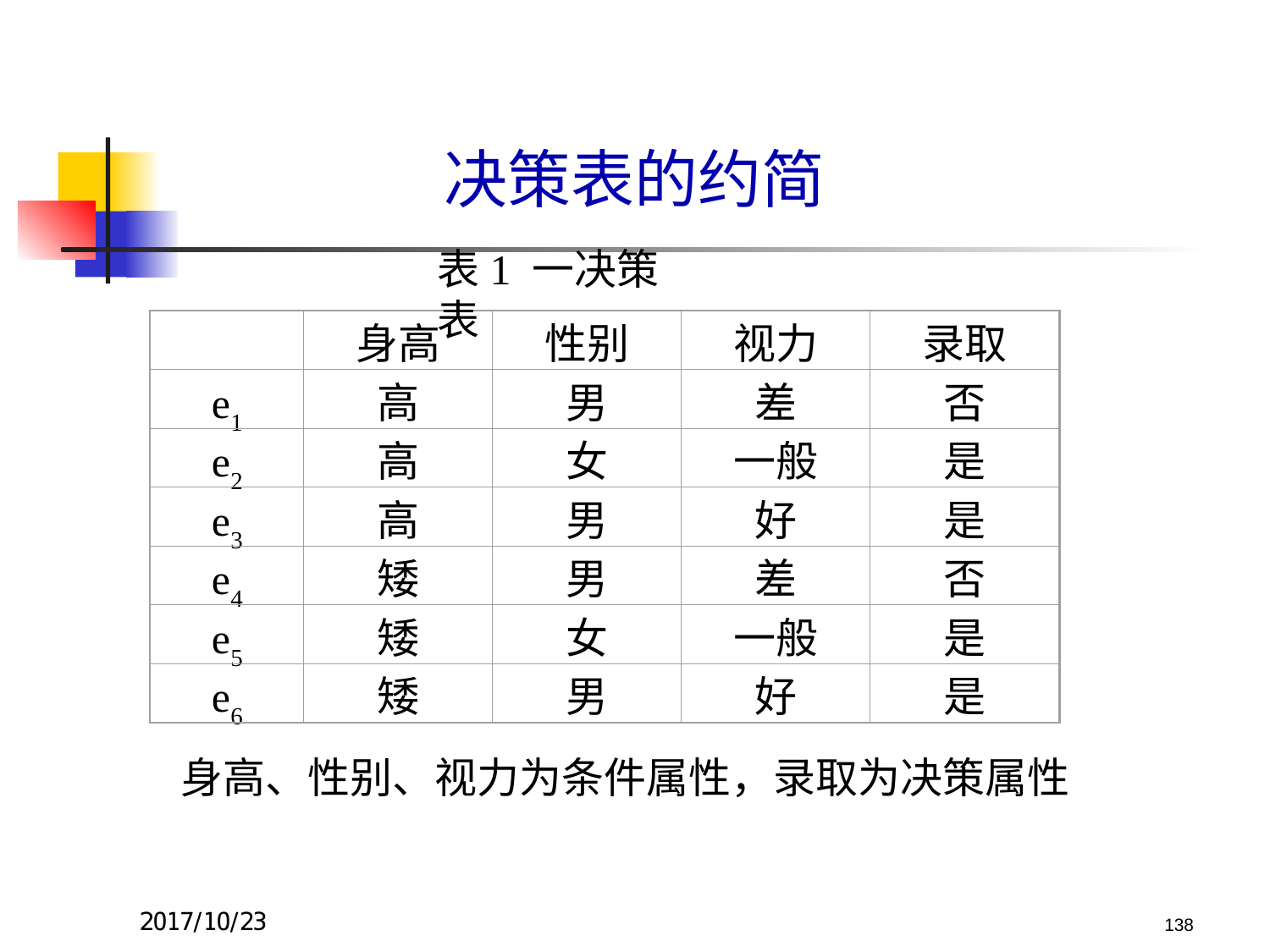

# 决策表的约简
表1 一决策表

身高

性别

视力

录取

e1

高

男

差

否

e2

高

女

一般

是

e3

高

男

好

是

e4

矮

男

差

否

e5

矮

女

一般

是

e6

矮

男

好

是

身高、性别、视力为条件属性，录取为决策属性
2017/10/23
138